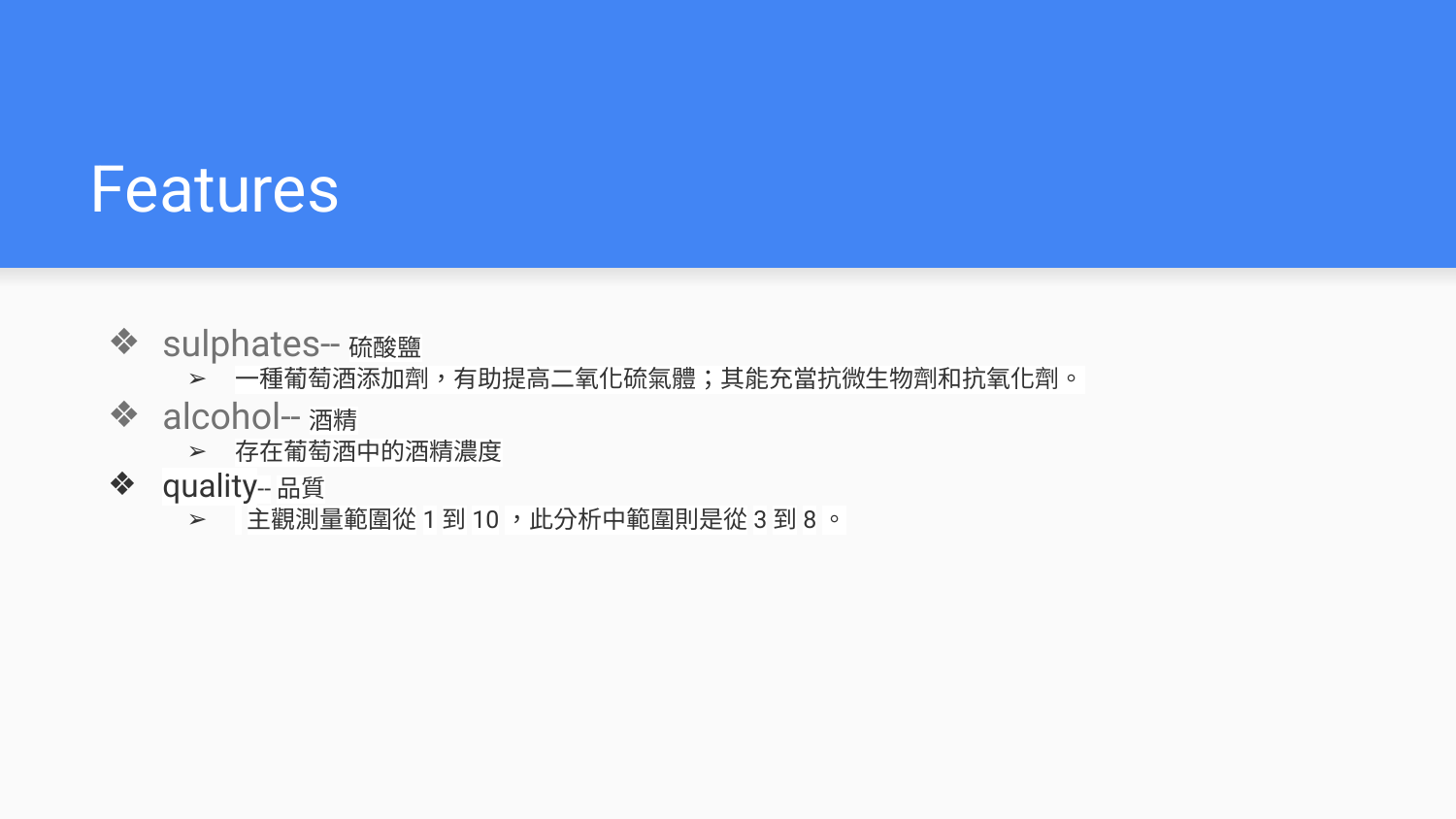

# Features
sulphates--硫酸鹽
一種葡萄酒添加劑，有助提高二氧化硫氣體；其能充當抗微生物劑和抗氧化劑。
alcohol--酒精
存在葡萄酒中的酒精濃度
quality--品質
 主觀測量範圍從1到10，此分析中範圍則是從3到8。